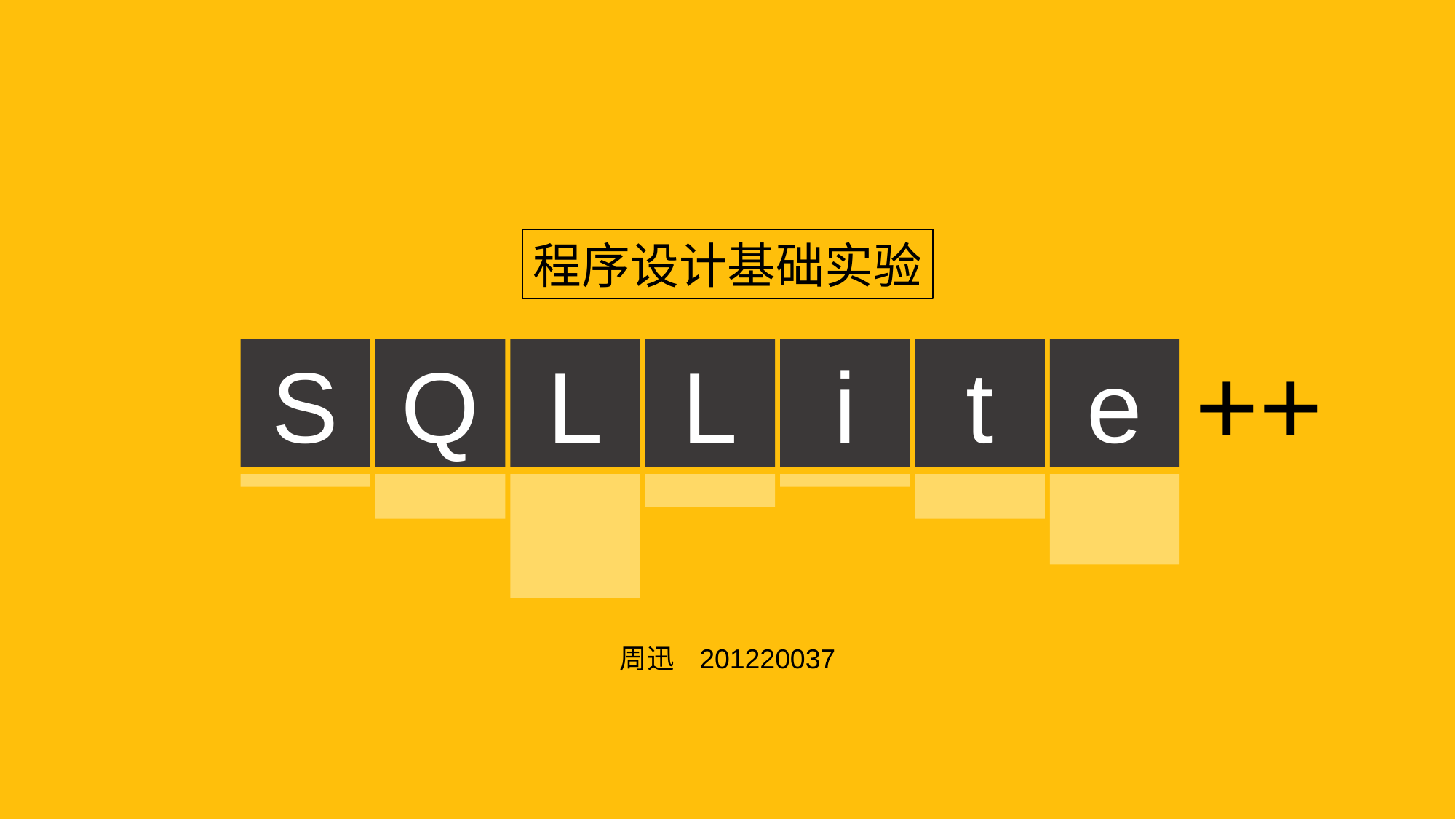

程序设计基础实验
++
e
S
Q
L
L
i
t

周迅   201220037